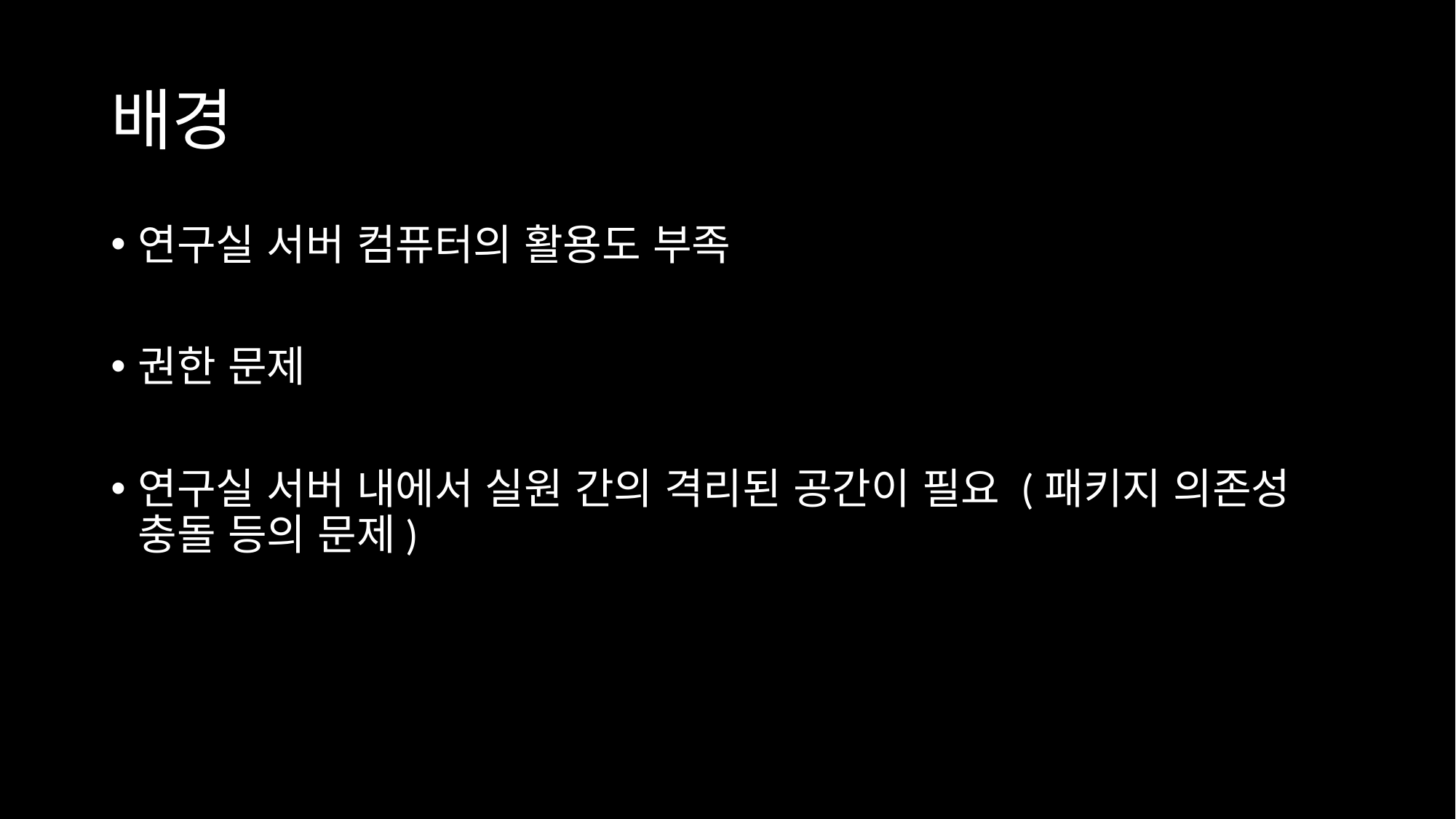

# 배경
연구실 서버 컴퓨터의 활용도 부족

권한 문제

연구실 서버 내에서 실원 간의 격리된 공간이 필요 (패키지 의존성 충돌 등의 문제)